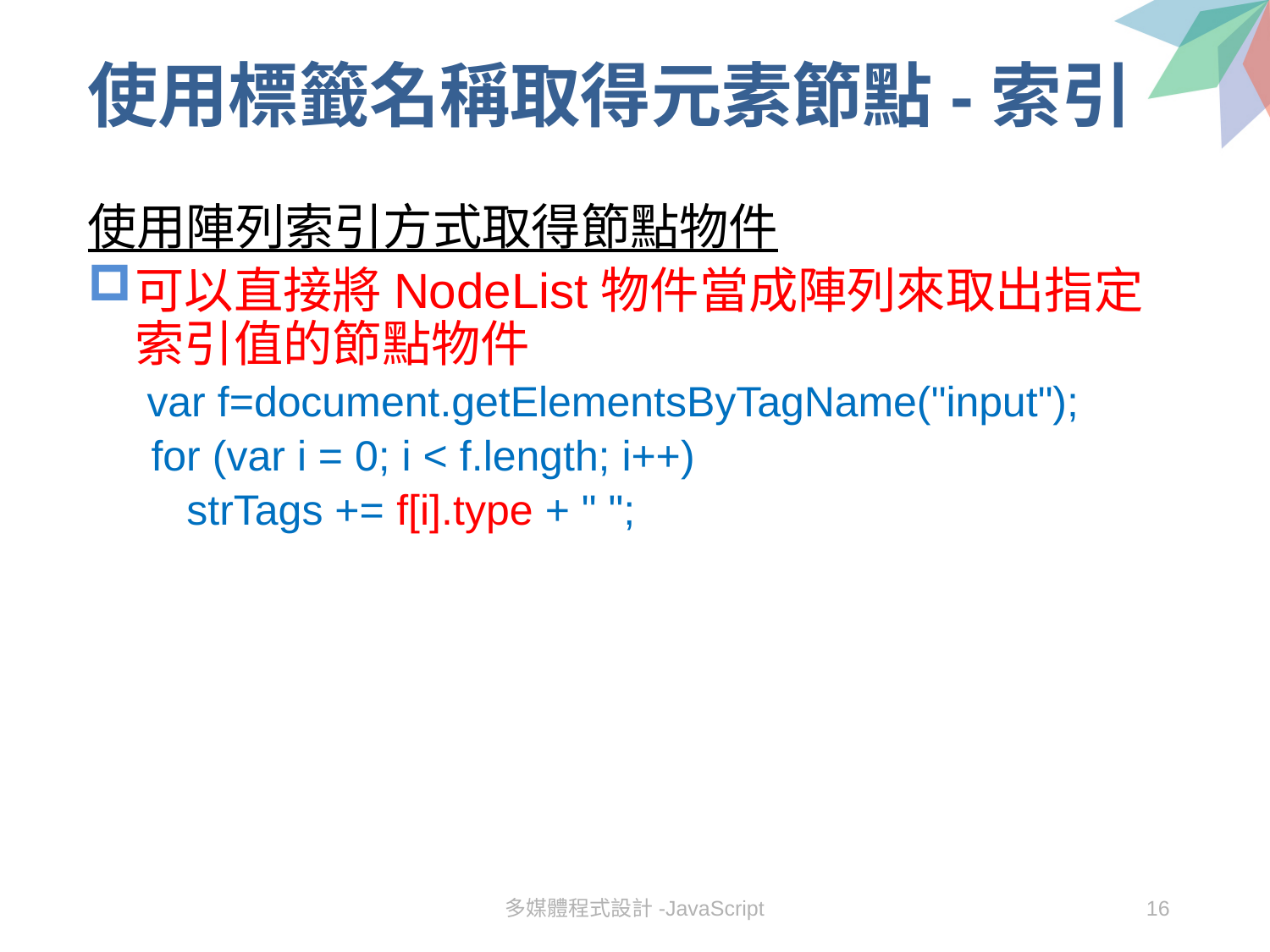

# 使用標籤名稱取得元素節點-索引
使用陣列索引方式取得節點物件
可以直接將NodeList物件當成陣列來取出指定索引值的節點物件
     var f=document.getElementsByTagName("input");
for (var i = 0; i < f.length; i++)
   strTags += f[i].type + " ";
多媒體程式設計-JavaScript
16